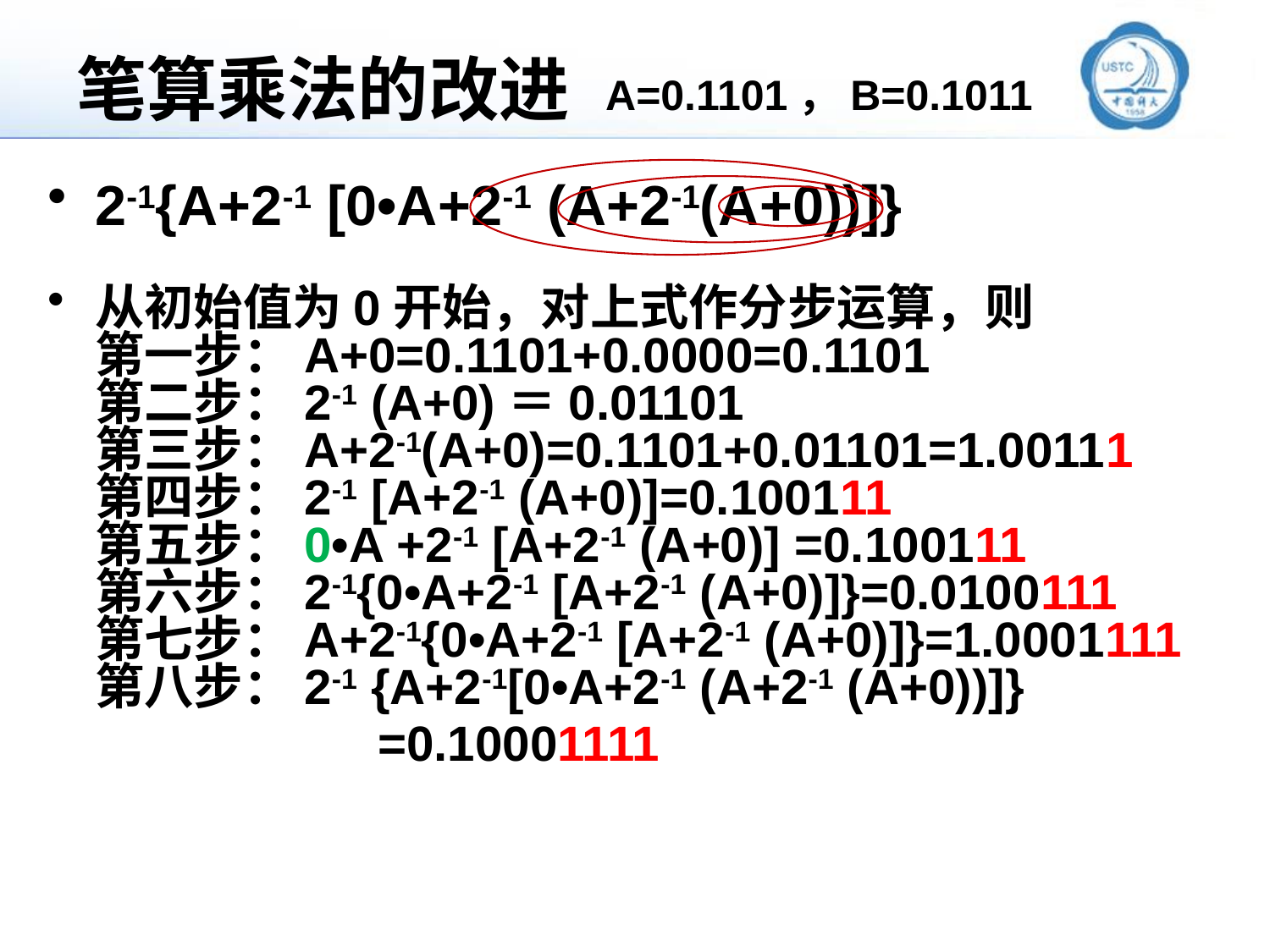

# 笔算乘法的改进
A=0.1101，B=0.1011

2-1{A+2-1 [0•A+2-1 (A+2-1(A+0))]}

从初始值为0开始，对上式作分步运算，则
第一步：A+0=0.1101+0.0000=0.1101
第二步：2-1 (A+0)＝0.01101
第三步：A+2-1(A+0)=0.1101+0.01101=1.00111
第四步：2-1 [A+2-1 (A+0)]=0.100111
第五步：0•A +2-1 [A+2-1 (A+0)] =0.100111
第六步：2-1{0•A+2-1 [A+2-1 (A+0)]}=0.0100111
第七步：A+2-1{0•A+2-1 [A+2-1 (A+0)]}=1.0001111
第八步：2-1 {A+2-1[0•A+2-1 (A+2-1 (A+0))]}
                        =0.10001111